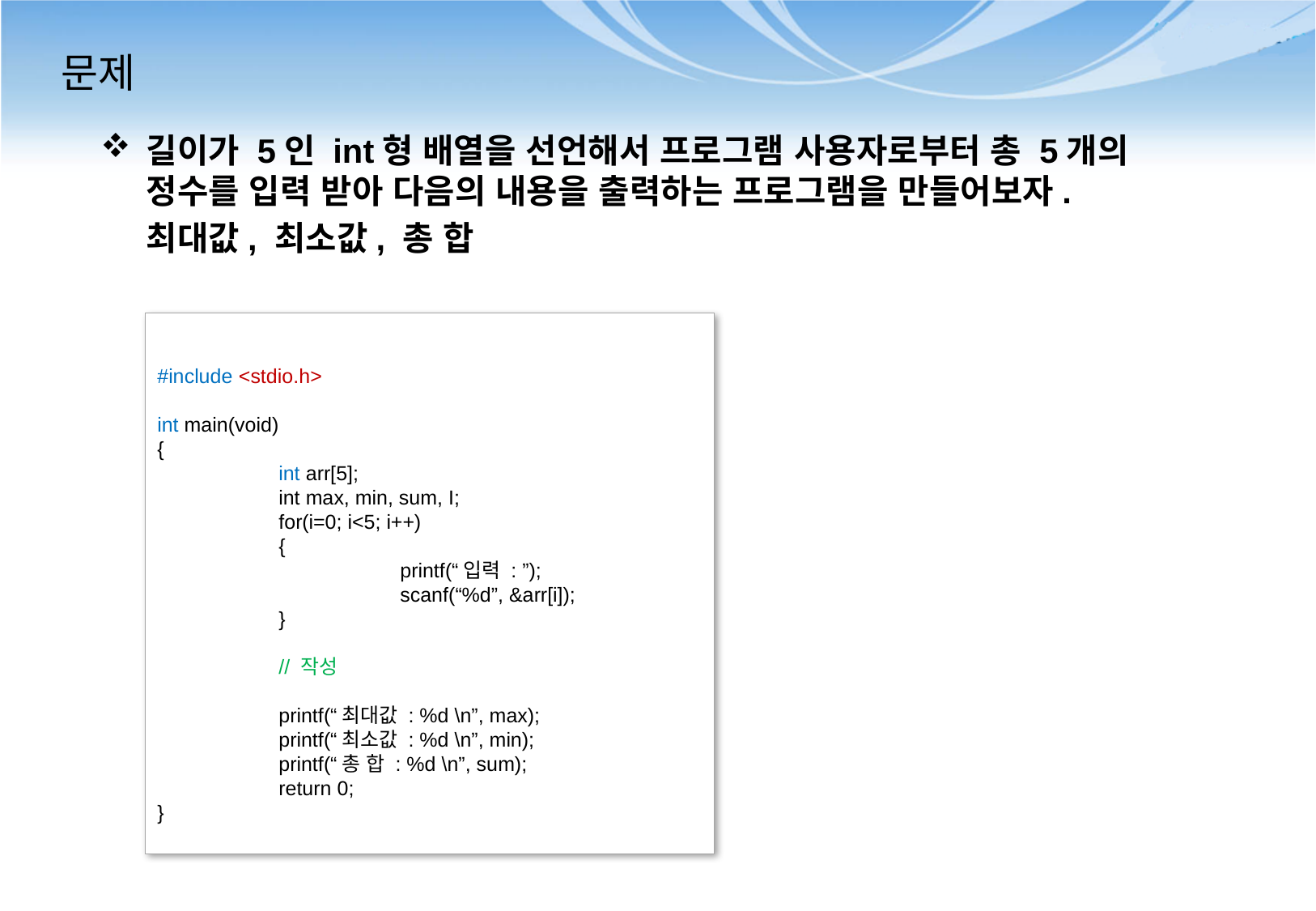

# 문제
길이가 5인 int형 배열을 선언해서 프로그램 사용자로부터 총 5개의 정수를 입력 받아 다음의 내용을 출력하는 프로그램을 만들어보자.
	최대값, 최소값, 총 합

#include <stdio.h>

int main(void)
{
	int arr[5];
	int max, min, sum, I;
	for(i=0; i<5; i++)
	{
		printf(“입력 : ”);
		scanf(“%d”, &arr[i]);
	}

	// 작성

	printf(“최대값 : %d \n”, max);
	printf(“최소값 : %d \n”, min);
	printf(“총 합 : %d \n”, sum);
	return 0;
}